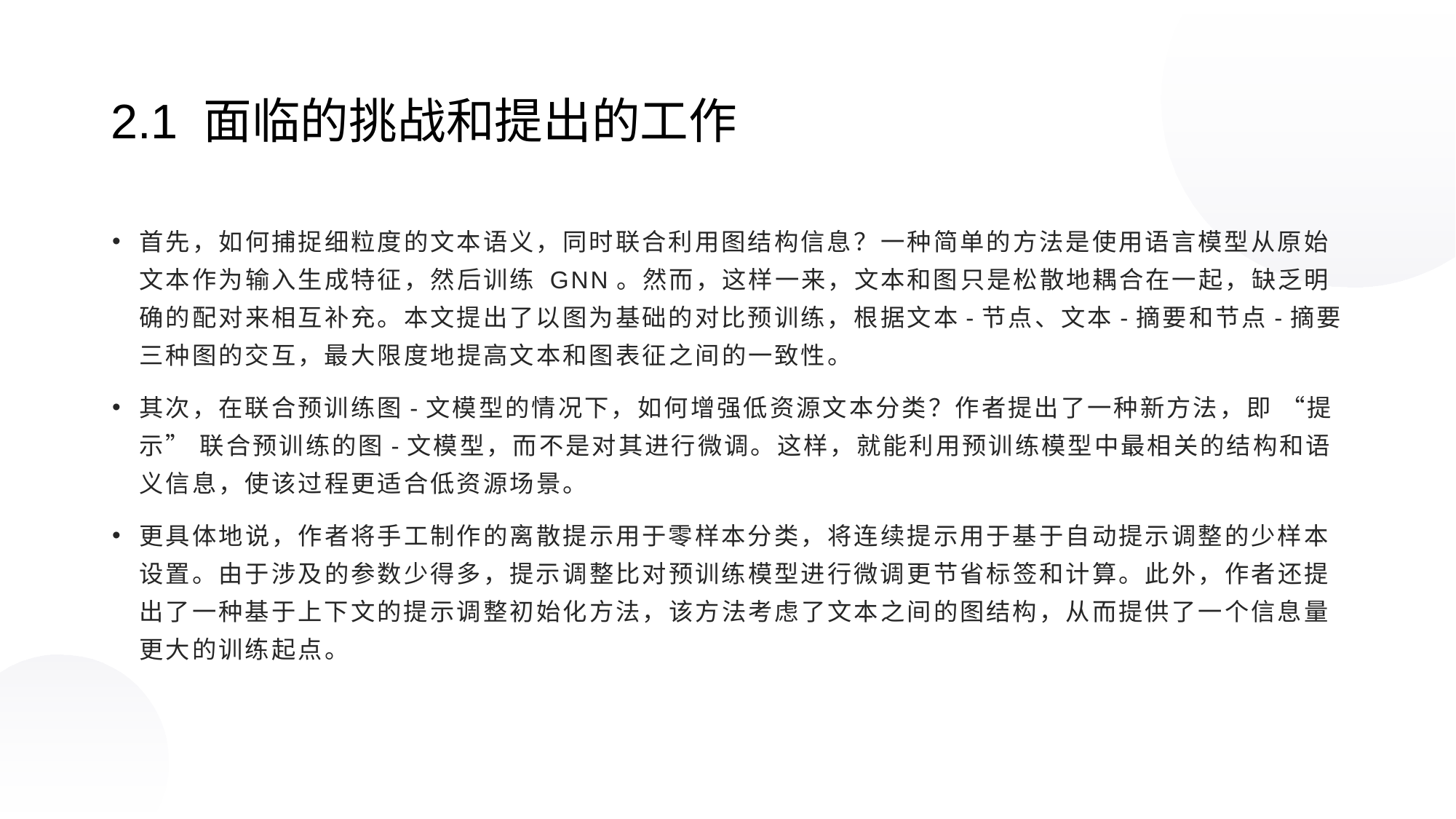

2.1 面临的挑战和提出的工作
首先，如何捕捉细粒度的文本语义，同时联合利用图结构信息？一种简单的方法是使用语言模型从原始文本作为输入生成特征，然后训练 GNN。然而，这样一来，文本和图只是松散地耦合在一起，缺乏明确的配对来相互补充。本文提出了以图为基础的对比预训练，根据文本-节点、文本-摘要和节点-摘要三种图的交互，最大限度地提高文本和图表征之间的一致性。
其次，在联合预训练图-文模型的情况下，如何增强低资源文本分类？作者提出了一种新方法，即 “提示” 联合预训练的图-文模型，而不是对其进行微调。这样，就能利用预训练模型中最相关的结构和语义信息，使该过程更适合低资源场景。
更具体地说，作者将手工制作的离散提示用于零样本分类，将连续提示用于基于自动提示调整的少样本设置。由于涉及的参数少得多，提示调整比对预训练模型进行微调更节省标签和计算。此外，作者还提出了一种基于上下文的提示调整初始化方法，该方法考虑了文本之间的图结构，从而提供了一个信息量更大的训练起点。